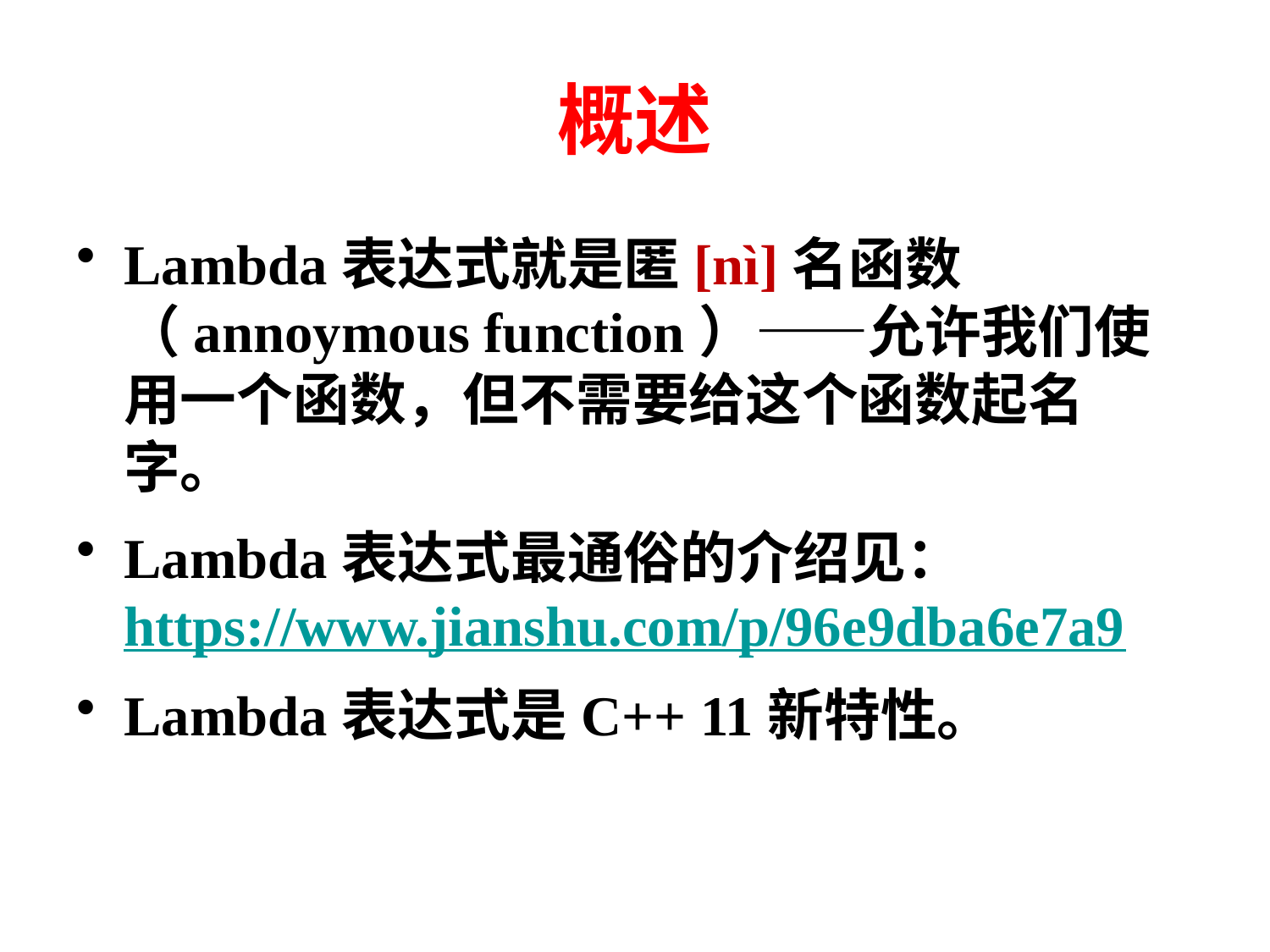

# 概述
Lambda表达式就是匿[nì]名函数（annoymous function）——允许我们使用一个函数，但不需要给这个函数起名字。
Lambda表达式最通俗的介绍见：https://www.jianshu.com/p/96e9dba6e7a9
Lambda表达式是C++ 11新特性。